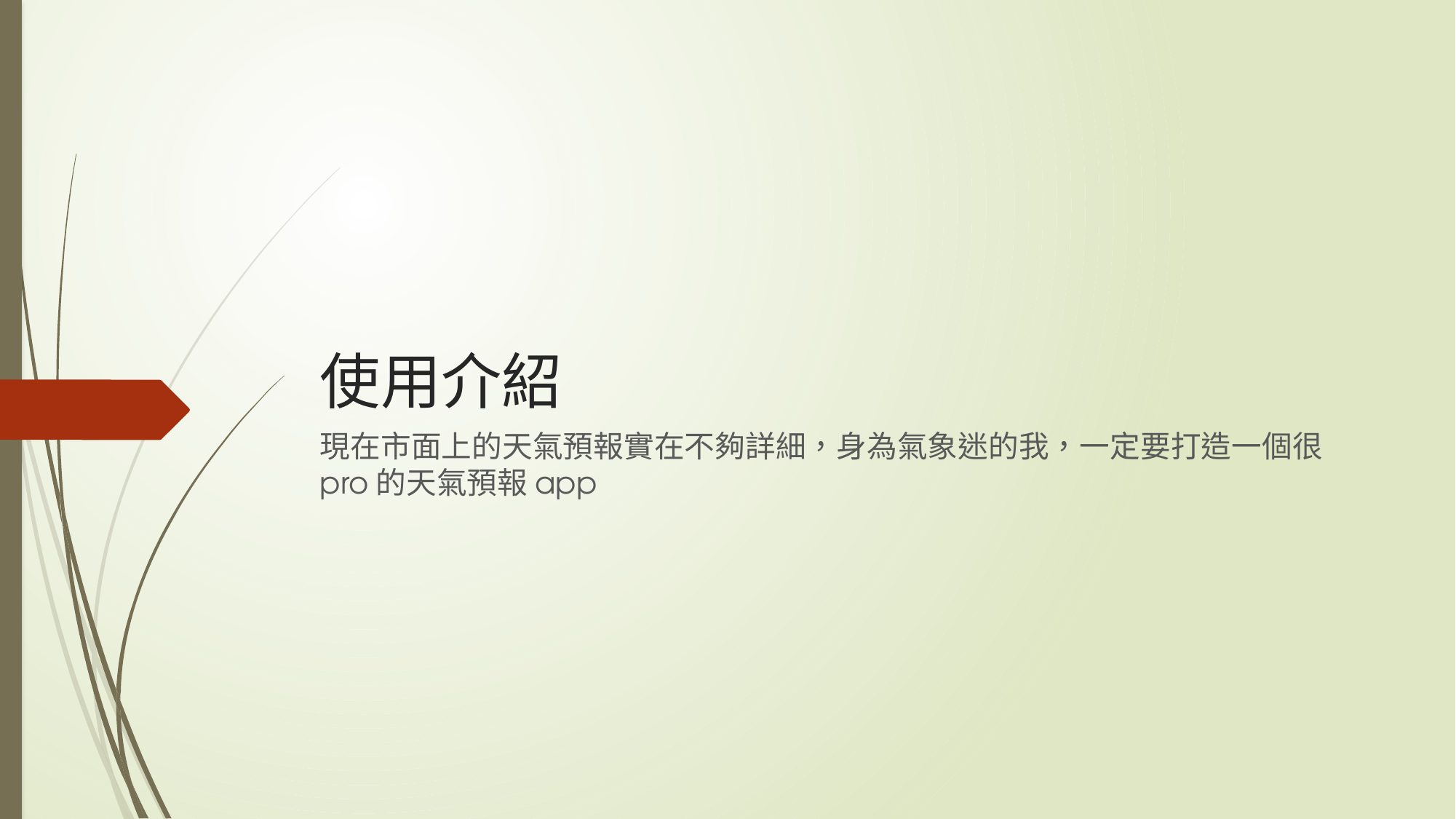

# 使用介紹
現在市面上的天氣預報實在不夠詳細，身為氣象迷的我，一定要打造一個很pro的天氣預報app